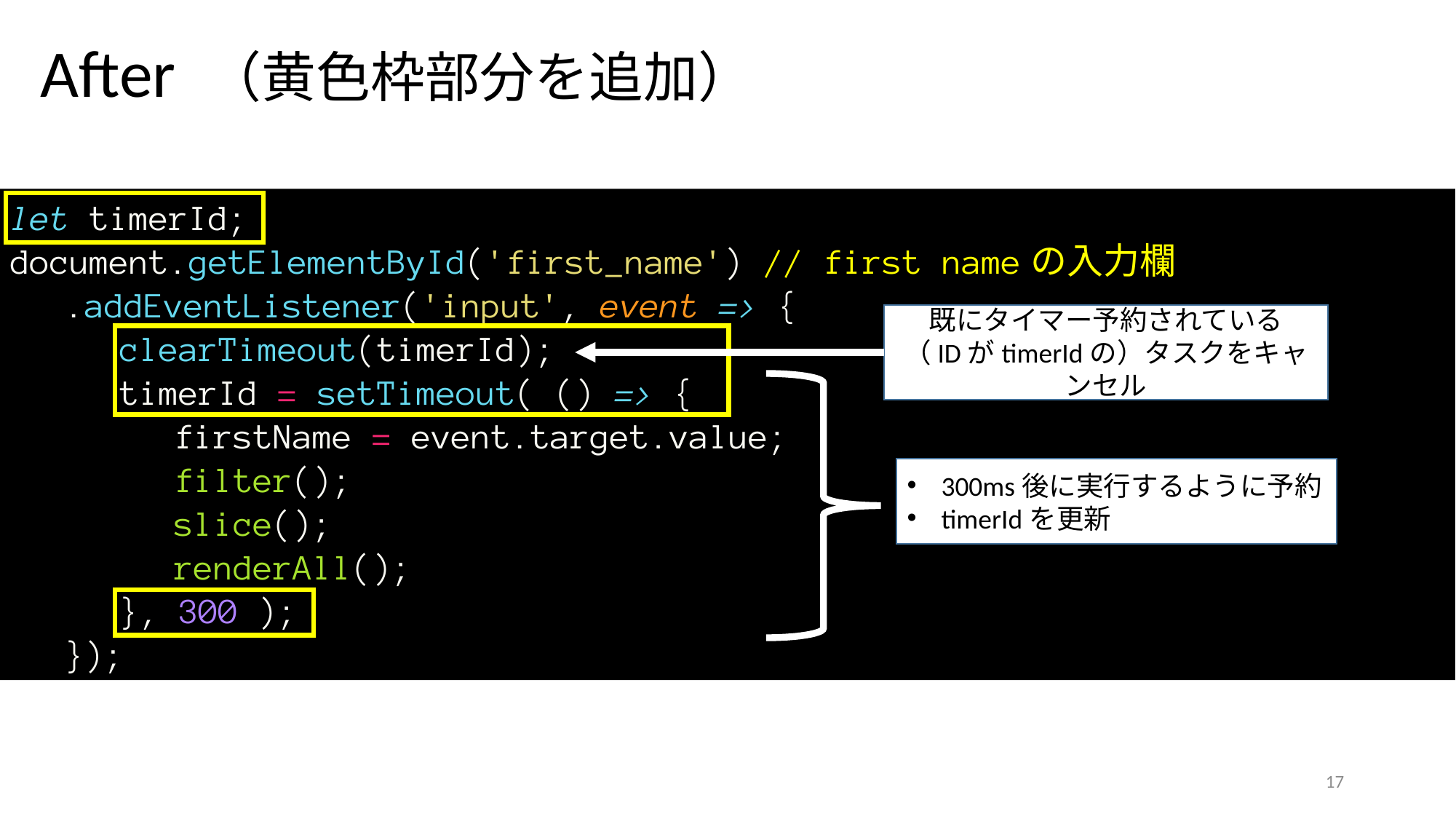

# After （黄色枠部分を追加）
let timerId;
document.getElementById('first_name') // first nameの入力欄
.addEventListener('input', event => {
clearTimeout(timerId);
timerId = setTimeout( () => {
firstName = event.target.value;
filter();
slice();
renderAll();
}, 300 );
});

既にタイマー予約されている
（IDがtimerIdの）タスクをキャンセル

300ms後に実行するように予約
timerIdを更新

17